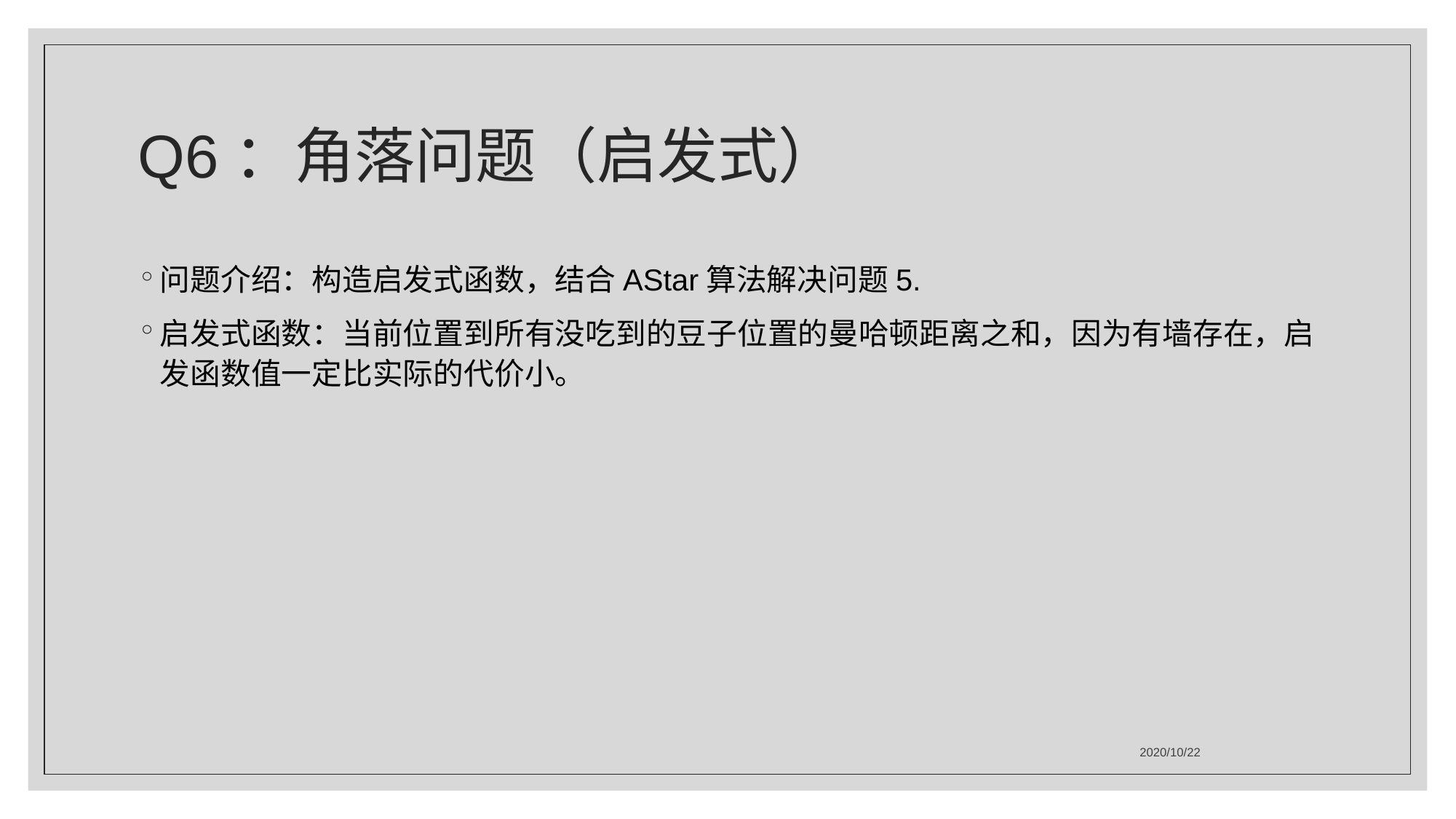

# Q6：角落问题（启发式）
问题介绍：构造启发式函数，结合AStar算法解决问题5.
启发式函数：当前位置到所有没吃到的豆子位置的曼哈顿距离之和，因为有墙存在，启发函数值一定比实际的代价小。

2020/10/22